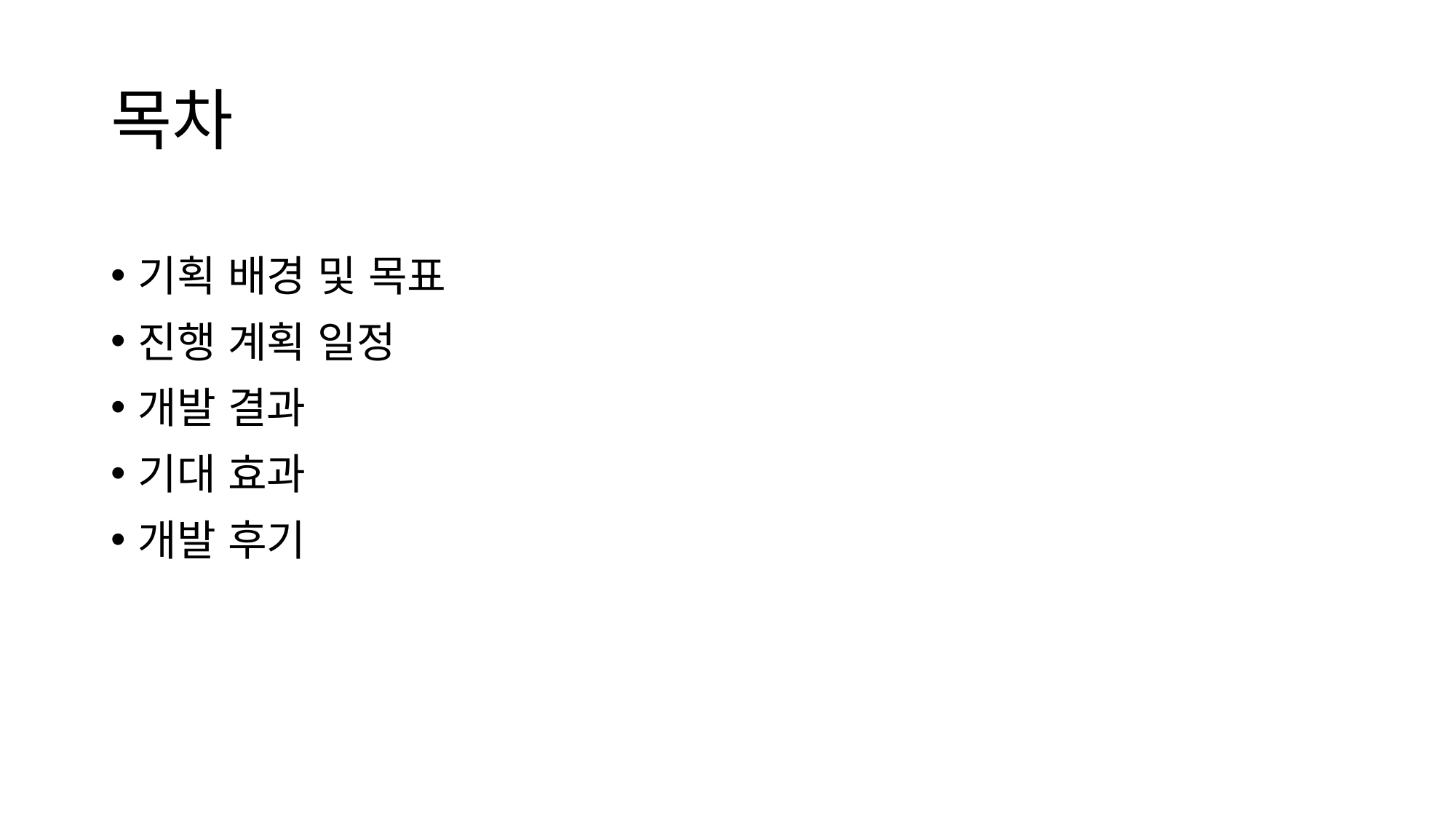

# 목차
기획 배경 및 목표
진행 계획 일정
개발 결과
기대 효과
개발 후기